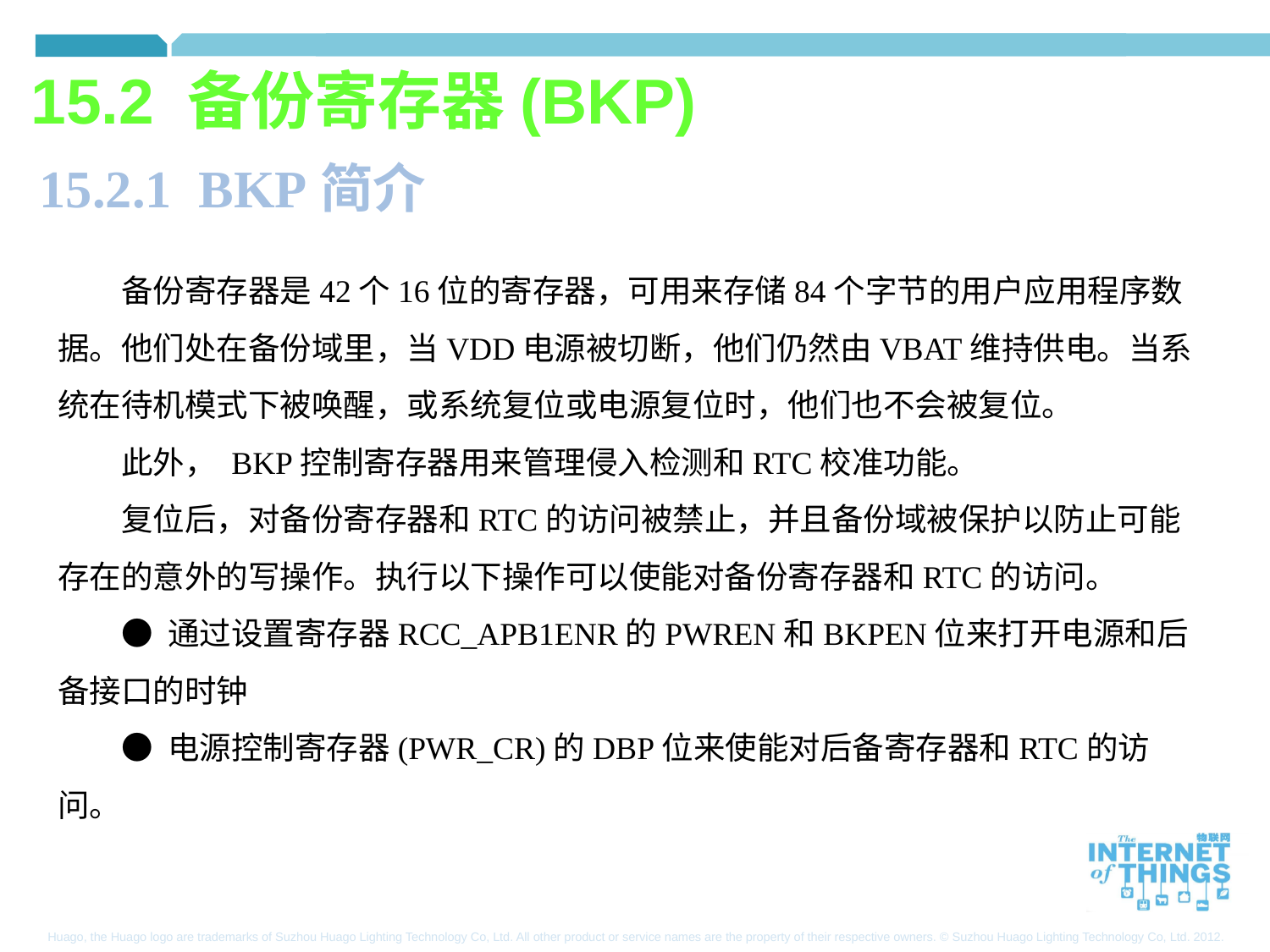

15.2 备份寄存器(BKP)
15.2.1  BKP简介
备份寄存器是42个16位的寄存器，可用来存储84个字节的用户应用程序数据。他们处在备份域里，当VDD电源被切断，他们仍然由VBAT维持供电。当系统在待机模式下被唤醒，或系统复位或电源复位时，他们也不会被复位。
此外， BKP控制寄存器用来管理侵入检测和RTC校准功能。
复位后，对备份寄存器和RTC的访问被禁止，并且备份域被保护以防止可能存在的意外的写操作。执行以下操作可以使能对备份寄存器和RTC的访问。
● 通过设置寄存器RCC_APB1ENR的PWREN和BKPEN位来打开电源和后备接口的时钟
● 电源控制寄存器(PWR_CR)的DBP位来使能对后备寄存器和RTC的访问。